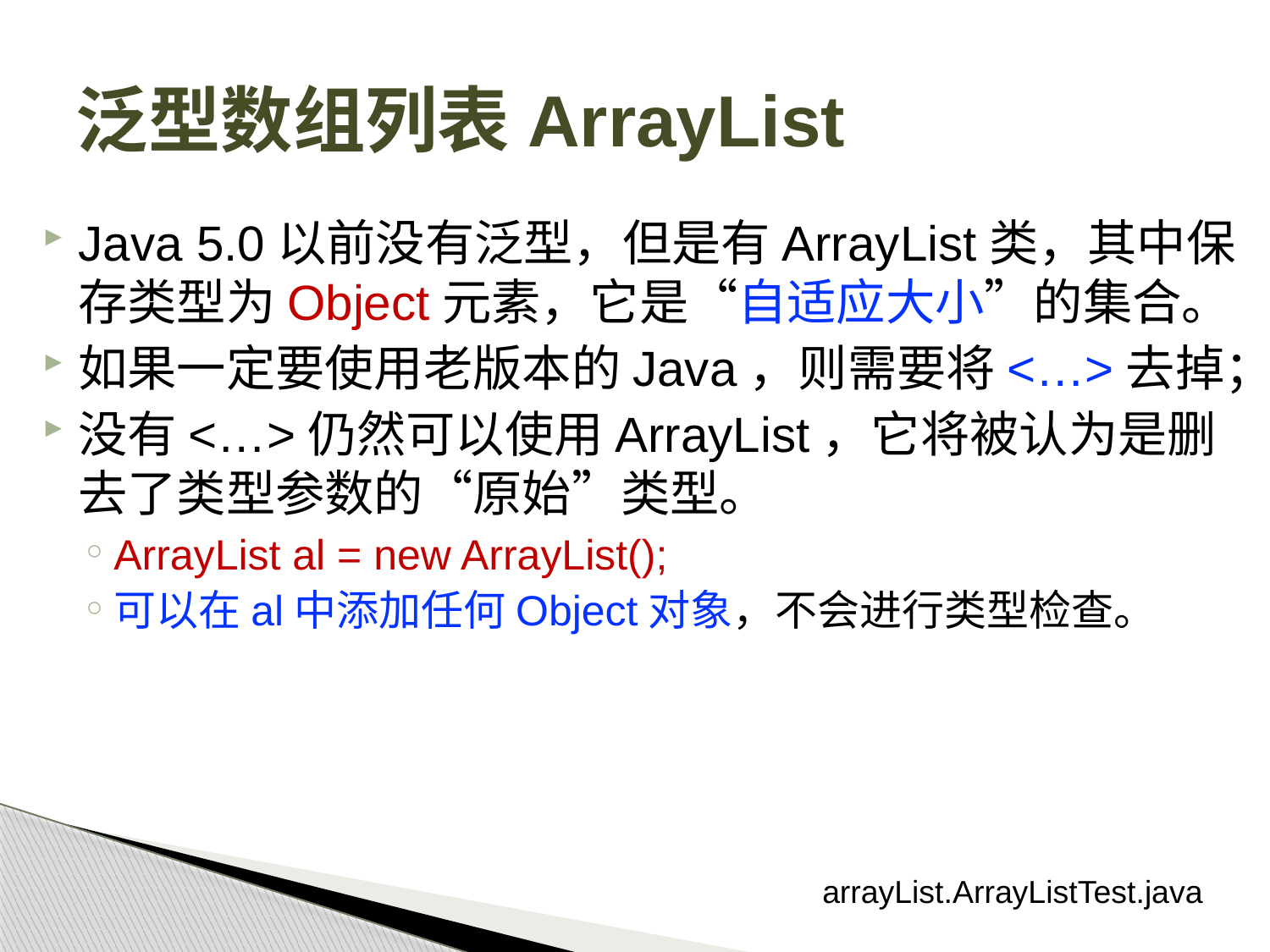

# 泛型数组列表ArrayList
Java 5.0以前没有泛型，但是有ArrayList类，其中保存类型为Object元素，它是“自适应大小”的集合。
如果一定要使用老版本的Java，则需要将<…>去掉；
没有<…>仍然可以使用ArrayList，它将被认为是删去了类型参数的“原始”类型。
ArrayList al = new ArrayList();
可以在al中添加任何Object对象，不会进行类型检查。
arrayList.ArrayListTest.java